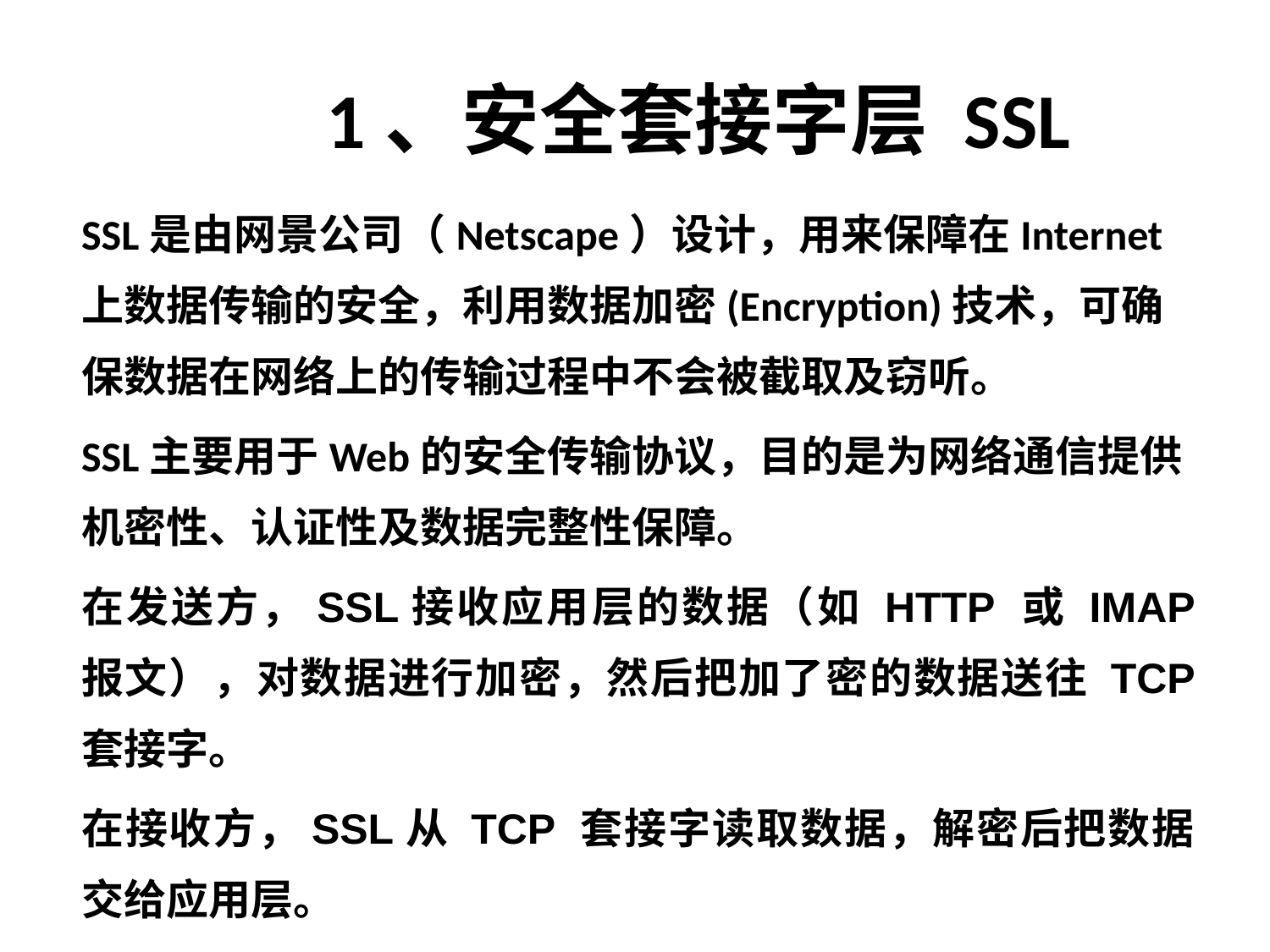

# 1、安全套接字层 SSL
SSL是由网景公司（Netscape）设计，用来保障在Internet上数据传输的安全，利用数据加密(Encryption)技术，可确保数据在网络上的传输过程中不会被截取及窃听。
SSL主要用于Web的安全传输协议，目的是为网络通信提供机密性、认证性及数据完整性保障。
在发送方，SSL接收应用层的数据（如 HTTP 或 IMAP 报文），对数据进行加密，然后把加了密的数据送往 TCP 套接字。
在接收方，SSL从 TCP 套接字读取数据，解密后把数据交给应用层。